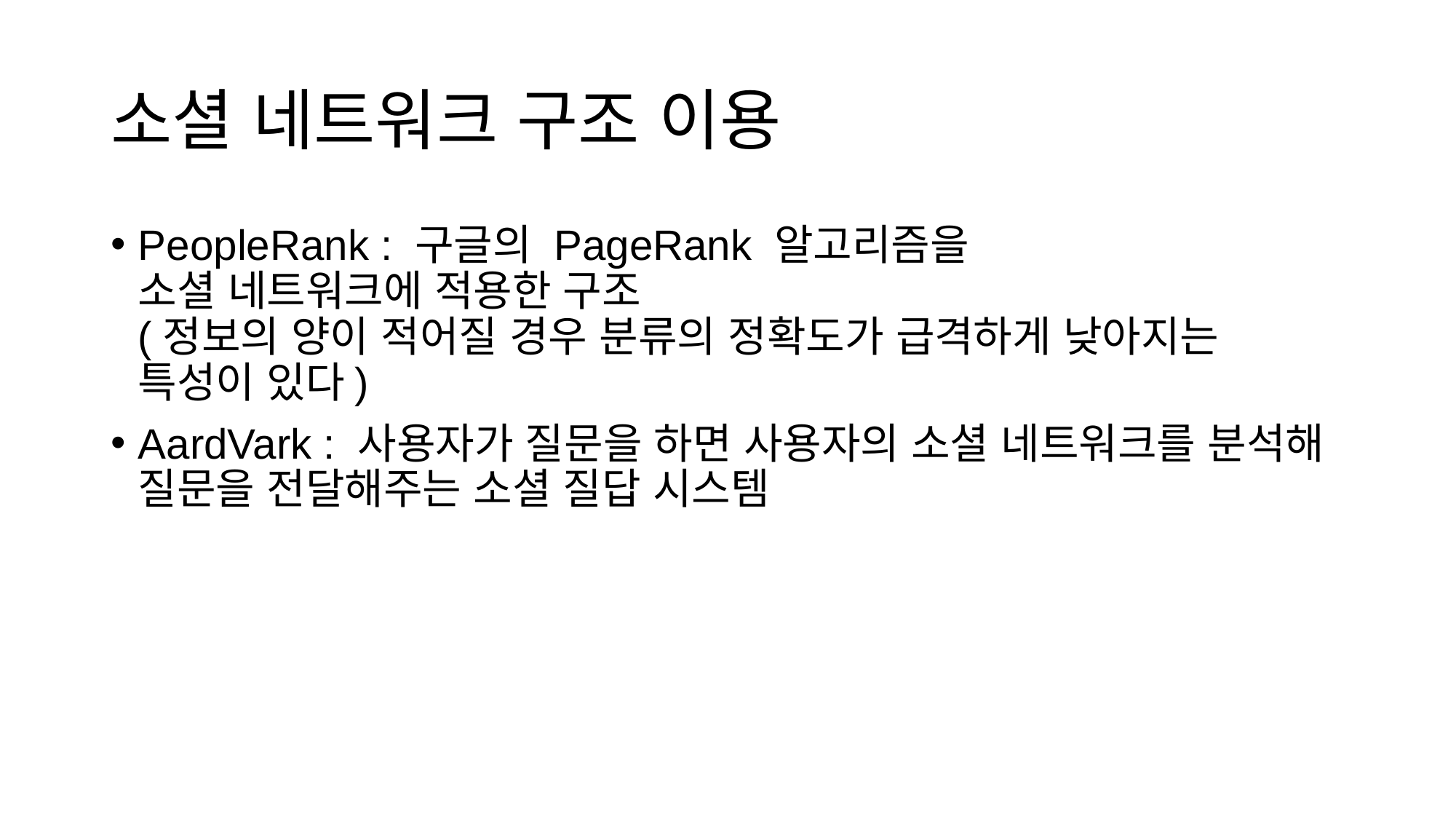

# 소셜 네트워크 구조 이용
PeopleRank : 구글의 PageRank 알고리즘을
소셜 네트워크에 적용한 구조
(정보의 양이 적어질 경우 분류의 정확도가 급격하게 낮아지는 특성이 있다)
AardVark : 사용자가 질문을 하면 사용자의 소셜 네트워크를 분석해 질문을 전달해주는 소셜 질답 시스템